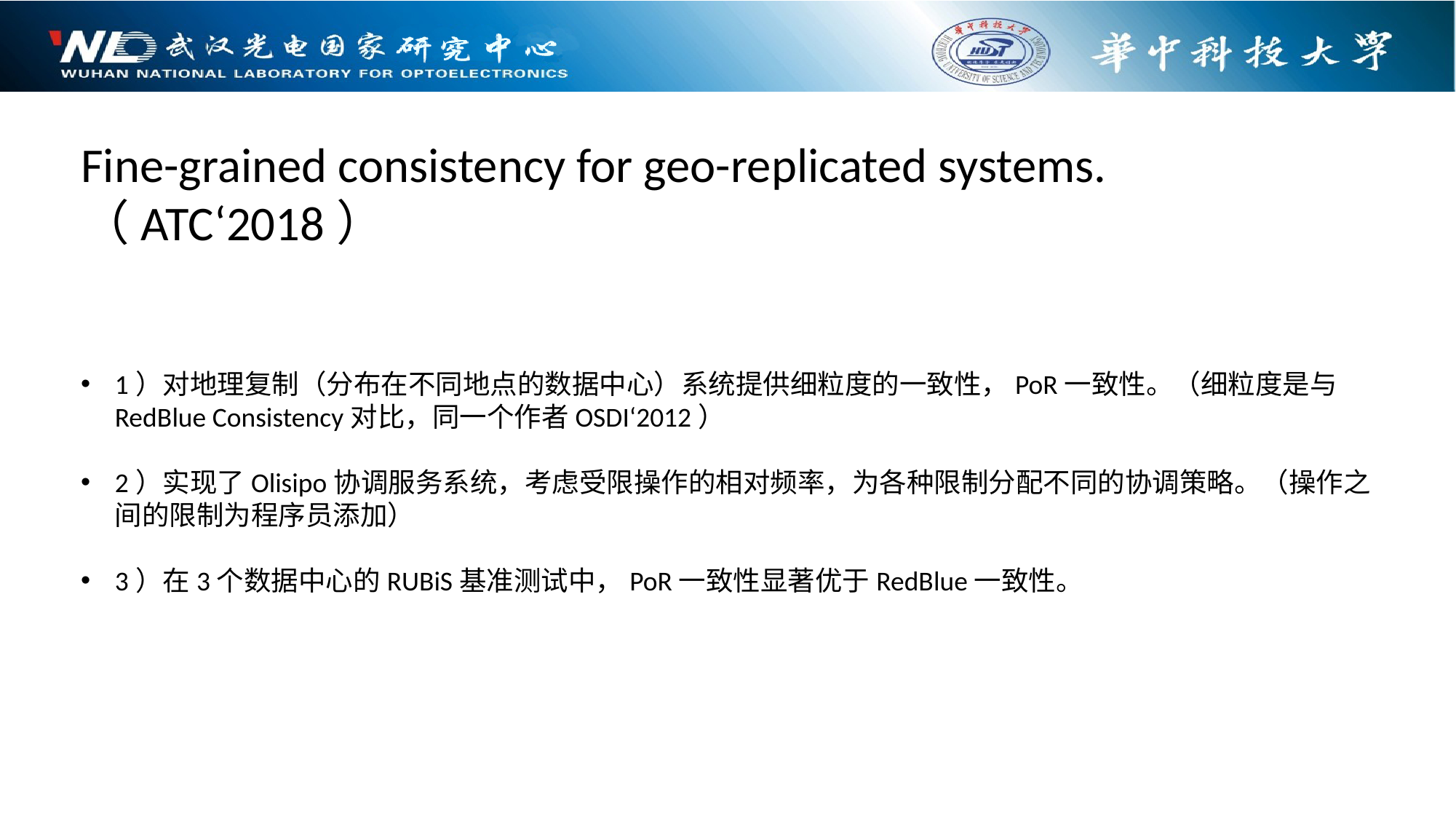

Fine-grained consistency for geo-replicated systems.（ATC‘2018）
1）对地理复制（分布在不同地点的数据中心）系统提供细粒度的一致性，PoR一致性。（细粒度是与RedBlue Consistency对比，同一个作者OSDI‘2012）

2）实现了Olisipo协调服务系统，考虑受限操作的相对频率，为各种限制分配不同的协调策略。（操作之间的限制为程序员添加）

3）在3个数据中心的RUBiS基准测试中，PoR一致性显著优于RedBlue一致性。